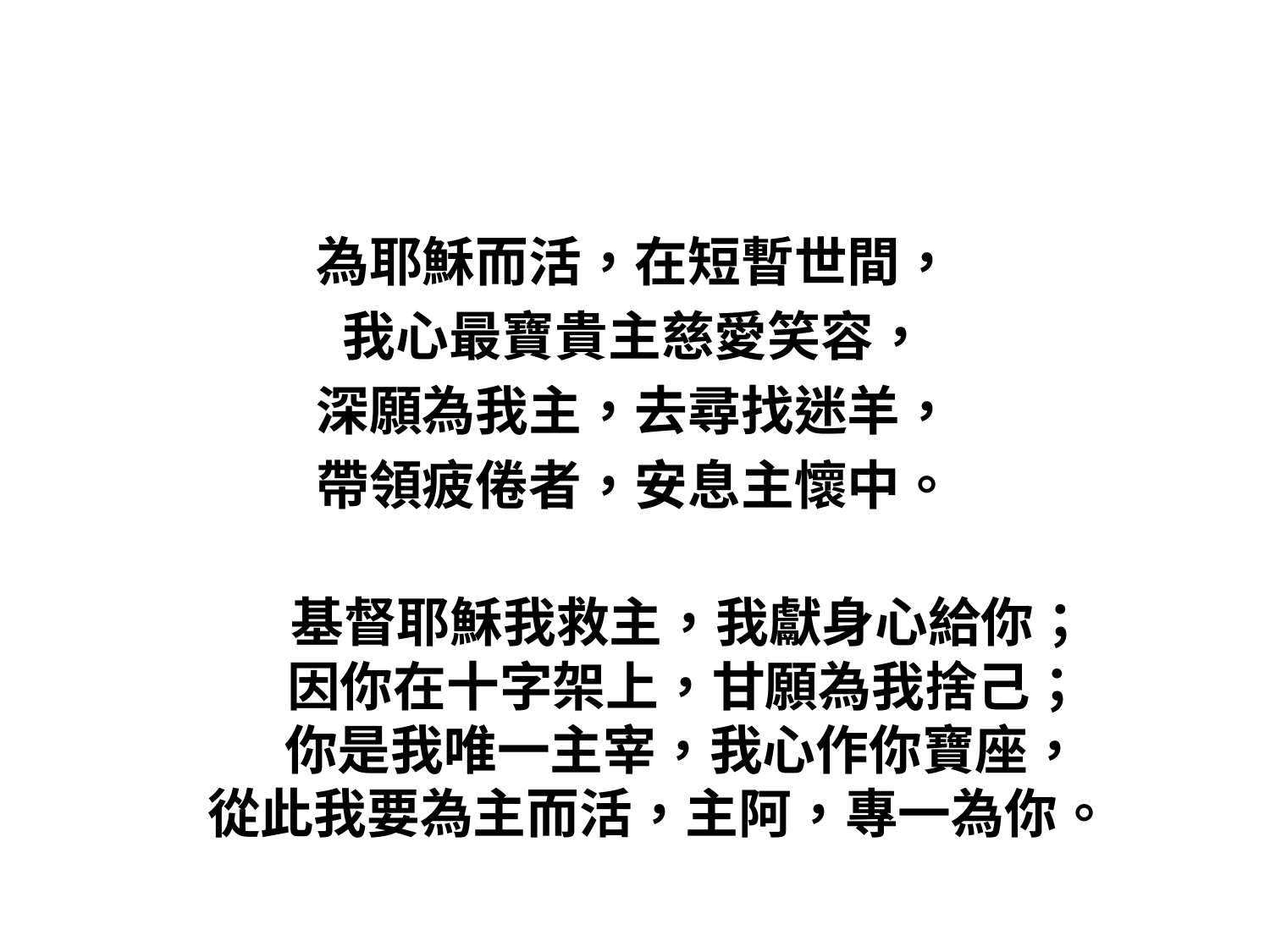

#
為耶穌而活，在短暫世間，
我心最寶貴主慈愛笑容，
深願為我主，去尋找迷羊，
帶領疲倦者，安息主懷中。
        基督耶穌我救主，我獻身心給你；
　因你在十字架上，甘願為我捨己；
    你是我唯一主宰，我心作你寶座，
從此我要為主而活，主阿，專一為你。